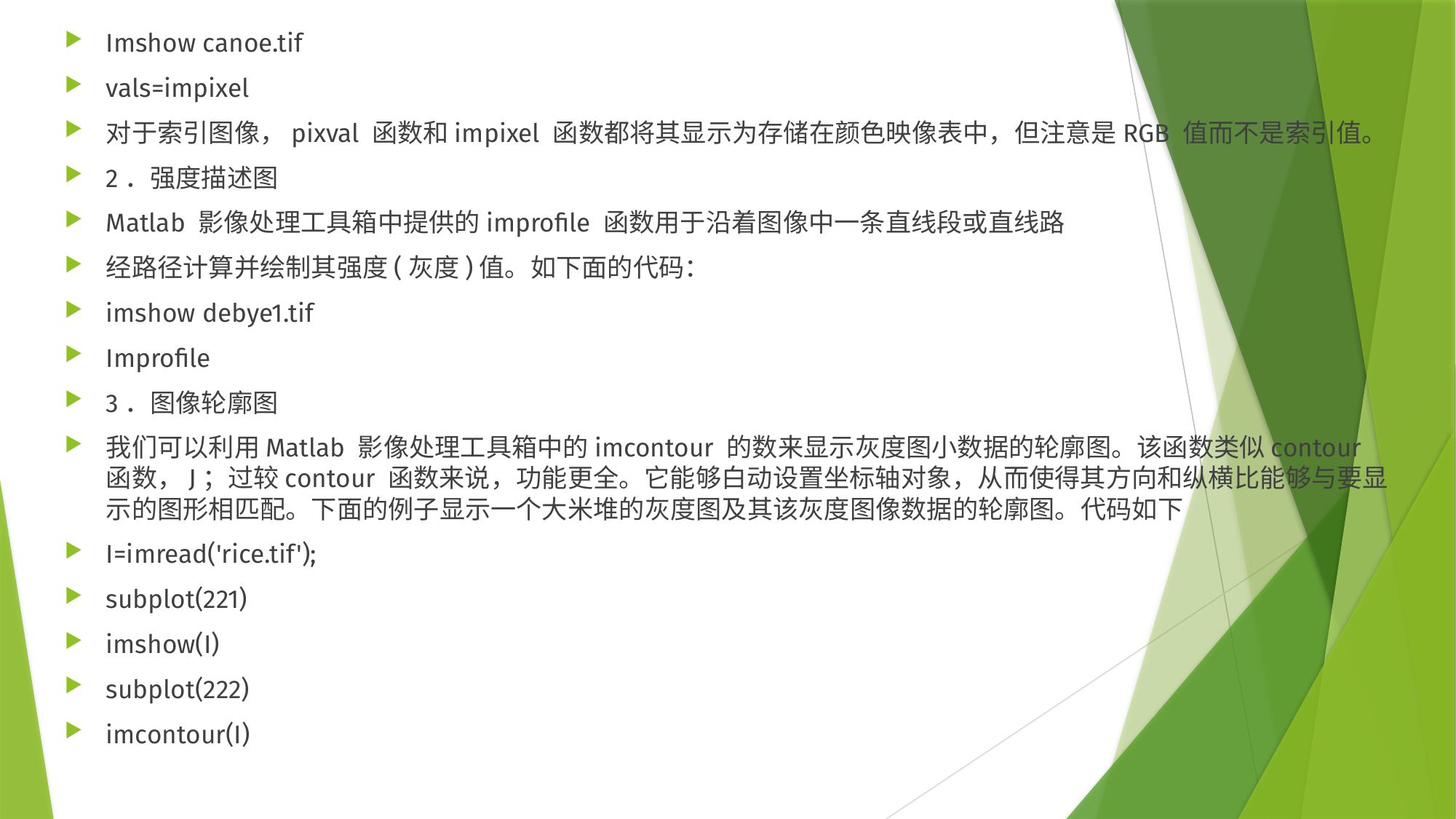

Imshow canoe.tif
vals=impixel
对于索引图像，pixval 函数和impixel 函数都将其显示为存储在颜色映像表中，但注意是RGB 值而不是索引值。
2．强度描述图
Matlab 影像处理工具箱中提供的improfile 函数用于沿着图像中一条直线段或直线路
经路径计算并绘制其强度(灰度)值。如下面的代码：
imshow debye1.tif
Improfile
3．图像轮廓图
我们可以利用Matlab 影像处理工具箱中的imcontour 的数来显示灰度图小数据的轮廓图。该函数类似contour 函数，J；过较contour 函数来说，功能更全。它能够白动设置坐标轴对象，从而使得其方向和纵横比能够与要显示的图形相匹配。下面的例子显示一个大米堆的灰度图及其该灰度图像数据的轮廓图。代码如下
I=imread('rice.tif');
subplot(221)
imshow(I)
subplot(222)
imcontour(I)